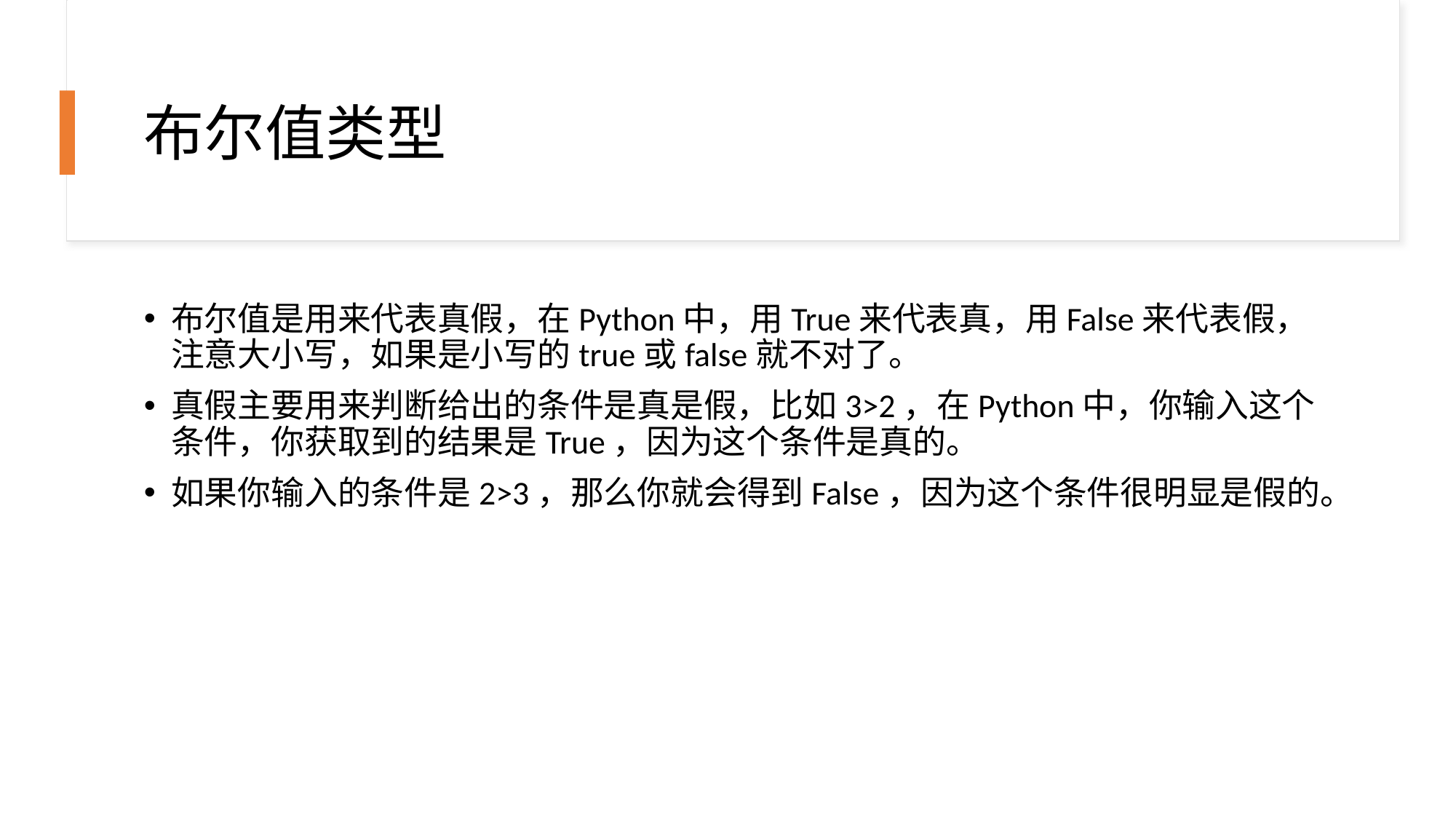

# 布尔值类型

布尔值是用来代表真假，在Python中，用True来代表真，用False来代表假，注意大小写，如果是小写的true或false就不对了。
真假主要用来判断给出的条件是真是假，比如3>2，在Python中，你输入这个条件，你获取到的结果是True，因为这个条件是真的。
如果你输入的条件是2>3，那么你就会得到False，因为这个条件很明显是假的。